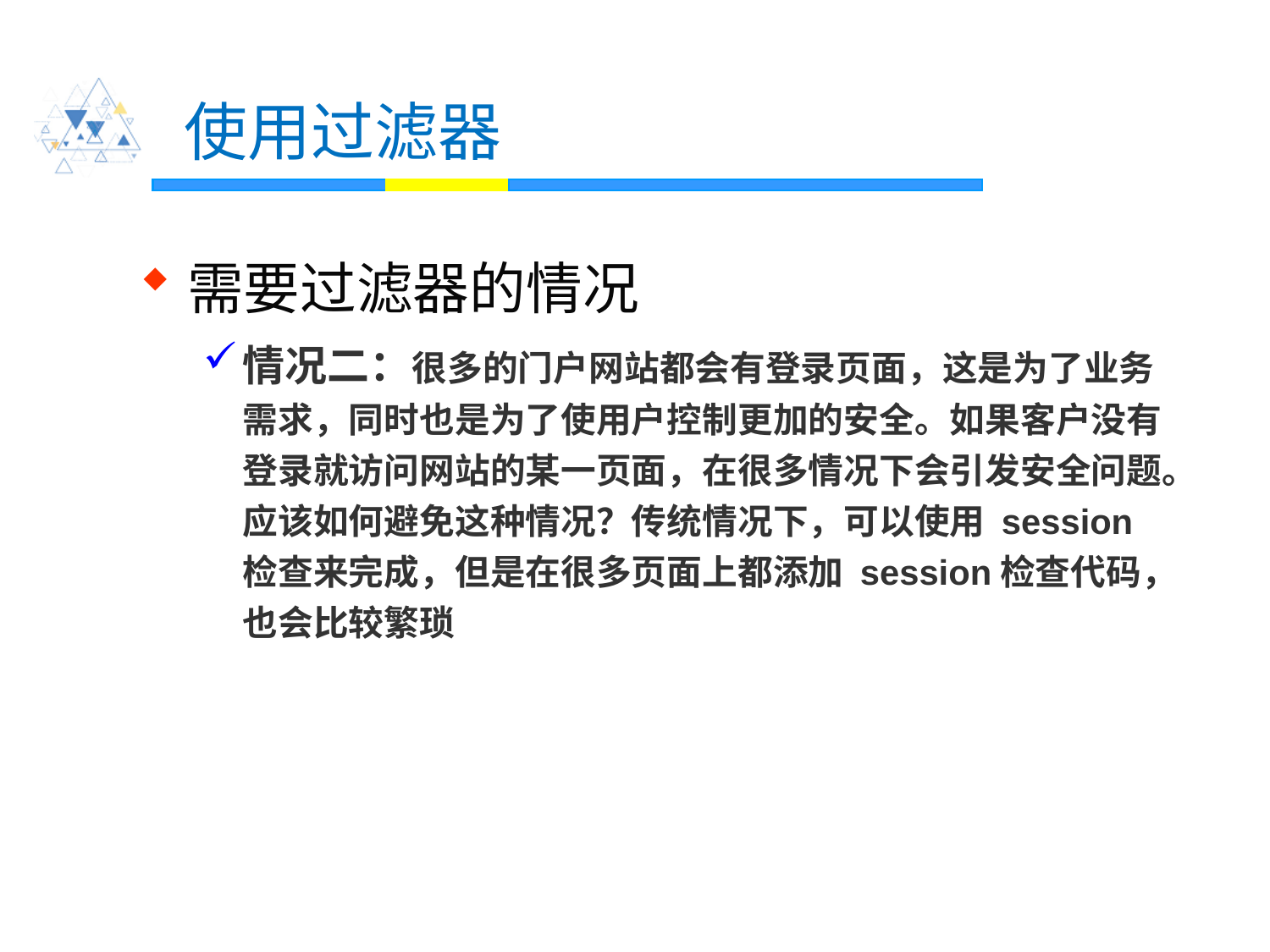

# 使用过滤器
需要过滤器的情况
情况二：很多的门户网站都会有登录页面，这是为了业务需求，同时也是为了使用户控制更加的安全。如果客户没有登录就访问网站的某一页面，在很多情况下会引发安全问题。应该如何避免这种情况？传统情况下，可以使用 session 检查来完成，但是在很多页面上都添加 session检查代码，也会比较繁琐